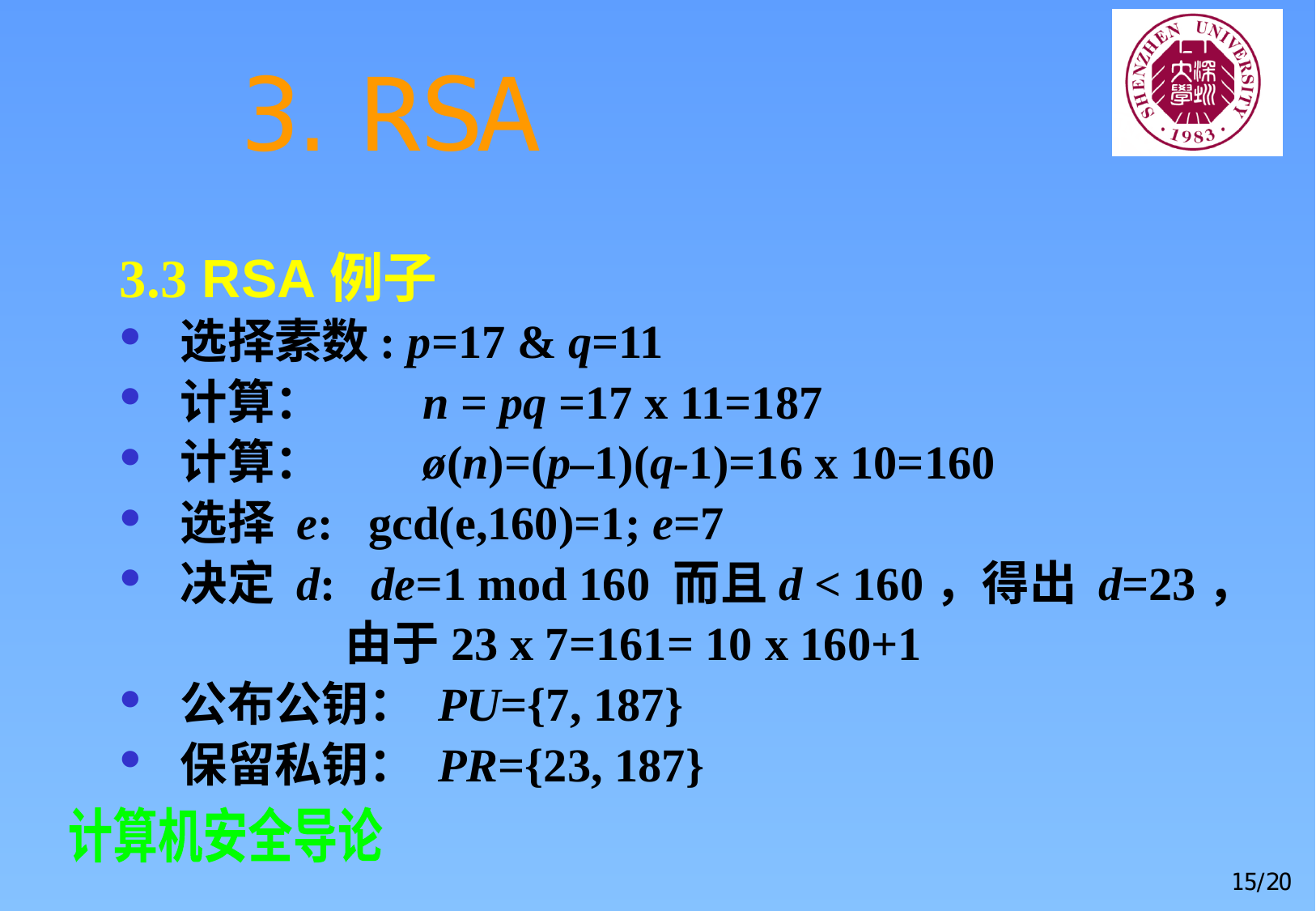

# 3. RSA
3.3 RSA例子
选择素数: p=17 & q=11
计算：	n = pq =17 x 11=187
计算：	ø(n)=(p–1)(q-1)=16 x 10=160
选择 e:   gcd(e,160)=1; e=7
决定 d:   de=1 mod 160 而且d < 160，得出 d=23，
                    由于23 x 7=161= 10 x 160+1
公布公钥： PU={7, 187}
保留私钥： PR={23, 187}

15/20